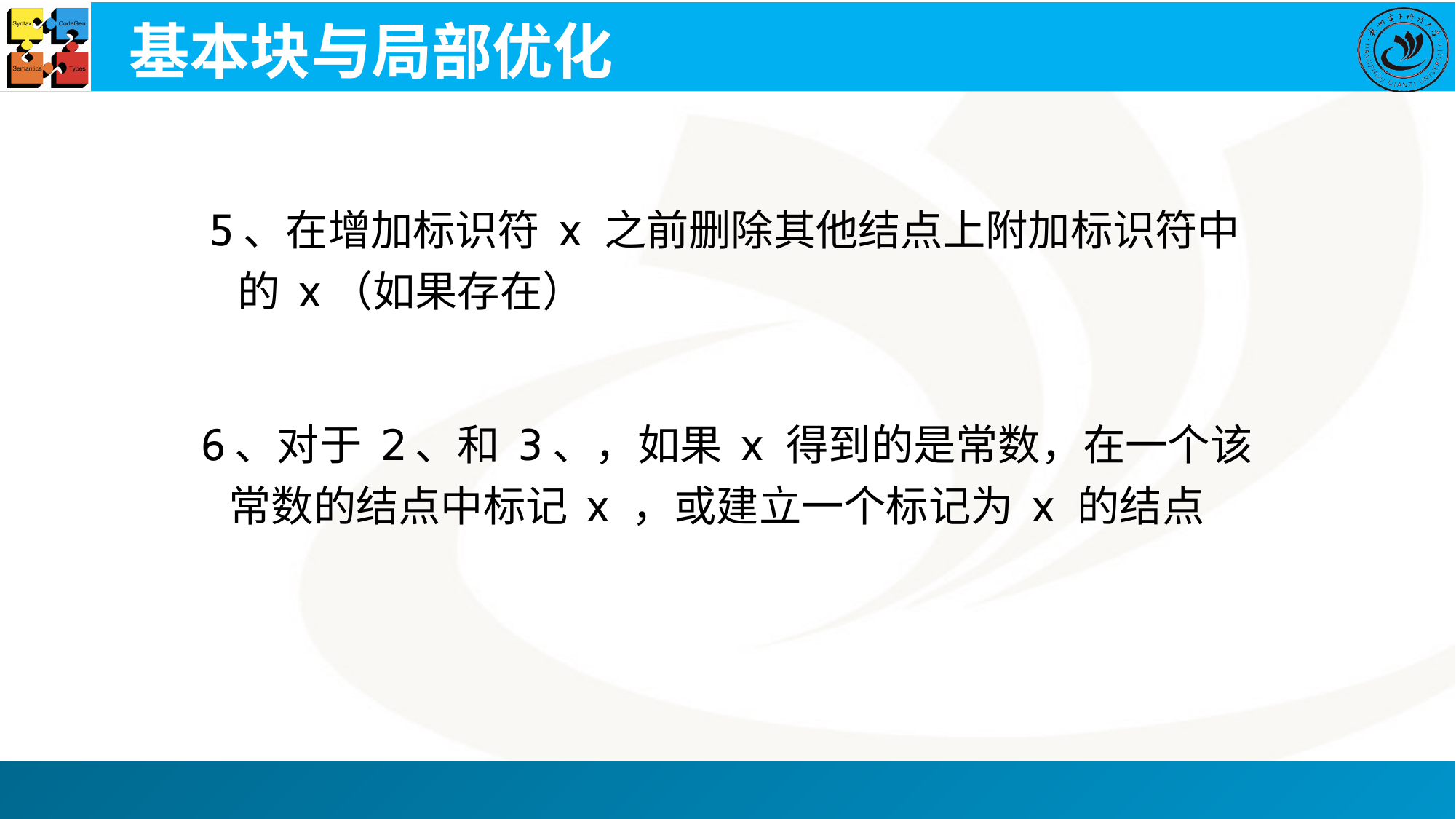

# 基本块与局部优化
5、在增加标识符 x 之前删除其他结点上附加标识符中的 x（如果存在）
6、对于 2、和 3、，如果 x 得到的是常数，在一个该常数的结点中标记 x ，或建立一个标记为 x 的结点
31